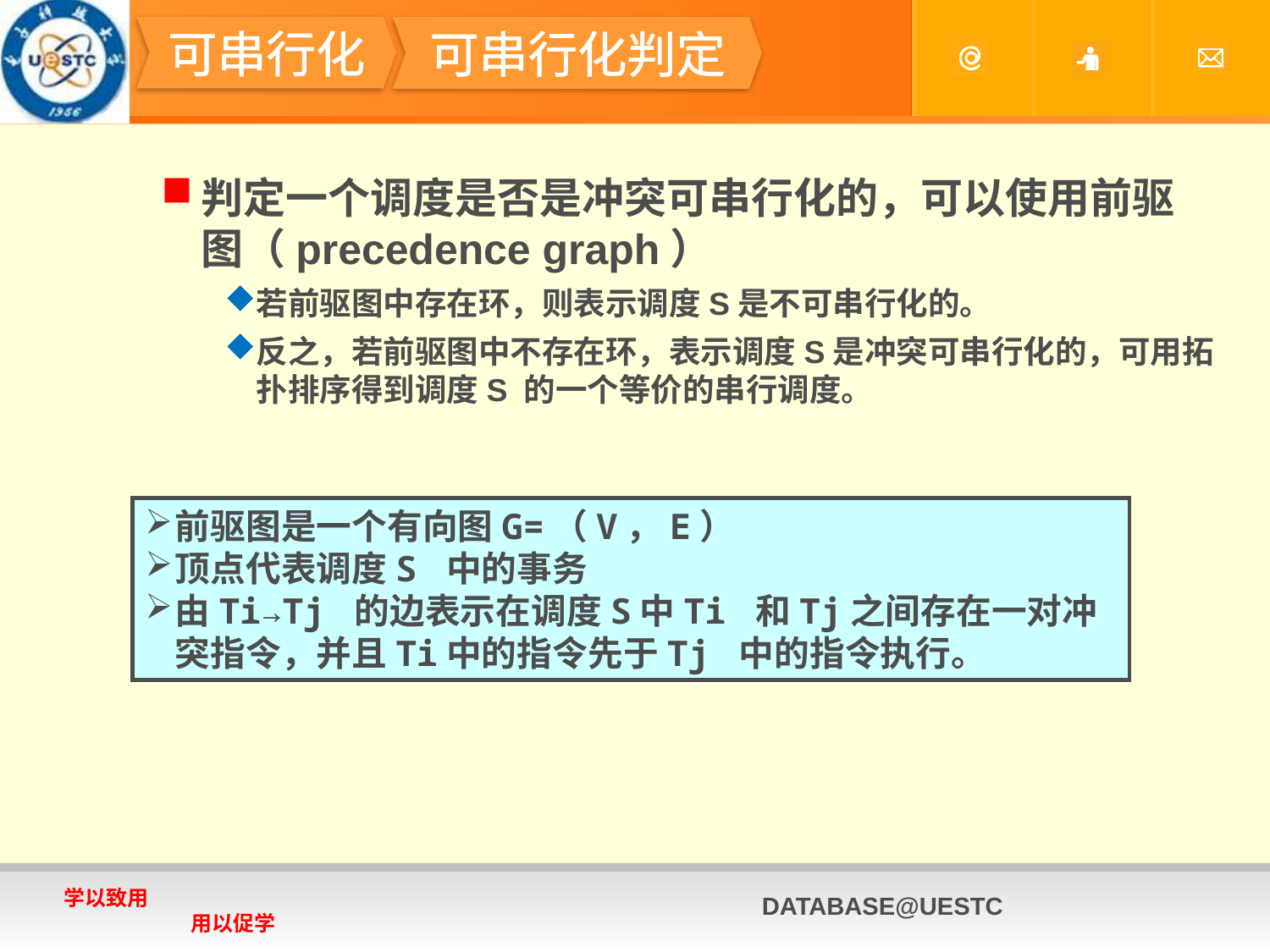

#
可串行化
可串行化判定
判定一个调度是否是冲突可串行化的，可以使用前驱图（precedence graph）
若前驱图中存在环，则表示调度S是不可串行化的。
反之，若前驱图中不存在环，表示调度S是冲突可串行化的，可用拓扑排序得到调度S 的一个等价的串行调度。

前驱图是一个有向图G=（V，E）
顶点代表调度S 中的事务
由Ti→Tj 的边表示在调度S中Ti 和Tj之间存在一对冲突指令，并且Ti中的指令先于Tj 中的指令执行。